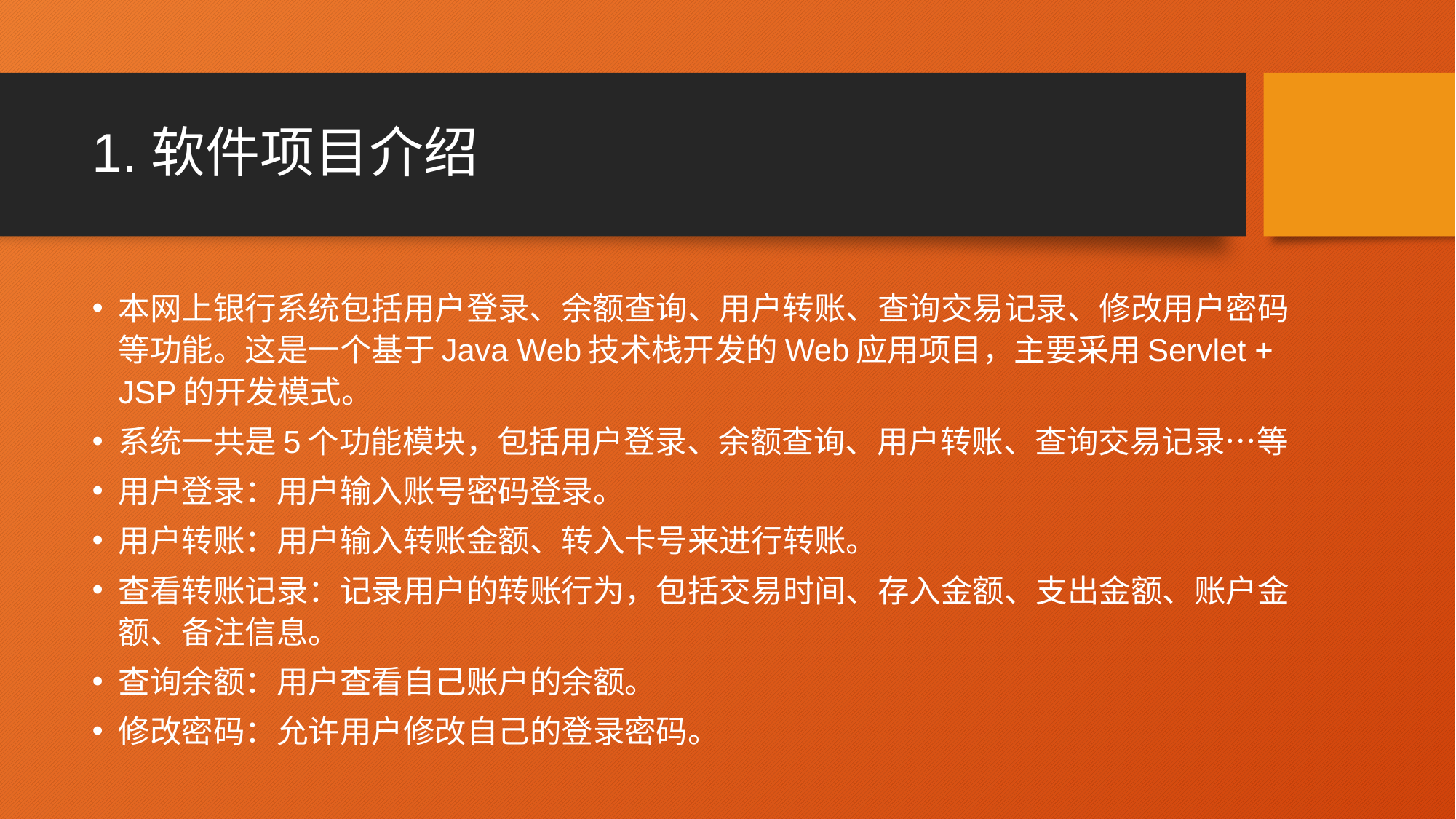

# 1.软件项目介绍
本网上银行系统包括用户登录、余额查询、用户转账、查询交易记录、修改用户密码等功能。这是一个基于Java Web技术栈开发的Web应用项目，主要采用Servlet + JSP的开发模式。
系统一共是5个功能模块，包括用户登录、余额查询、用户转账、查询交易记录…等
用户登录：用户输入账号密码登录。
用户转账：用户输入转账金额、转入卡号来进行转账。
查看转账记录：记录用户的转账行为，包括交易时间、存入金额、支出金额、账户金额、备注信息。
查询余额：用户查看自己账户的余额。
修改密码：允许用户修改自己的登录密码。